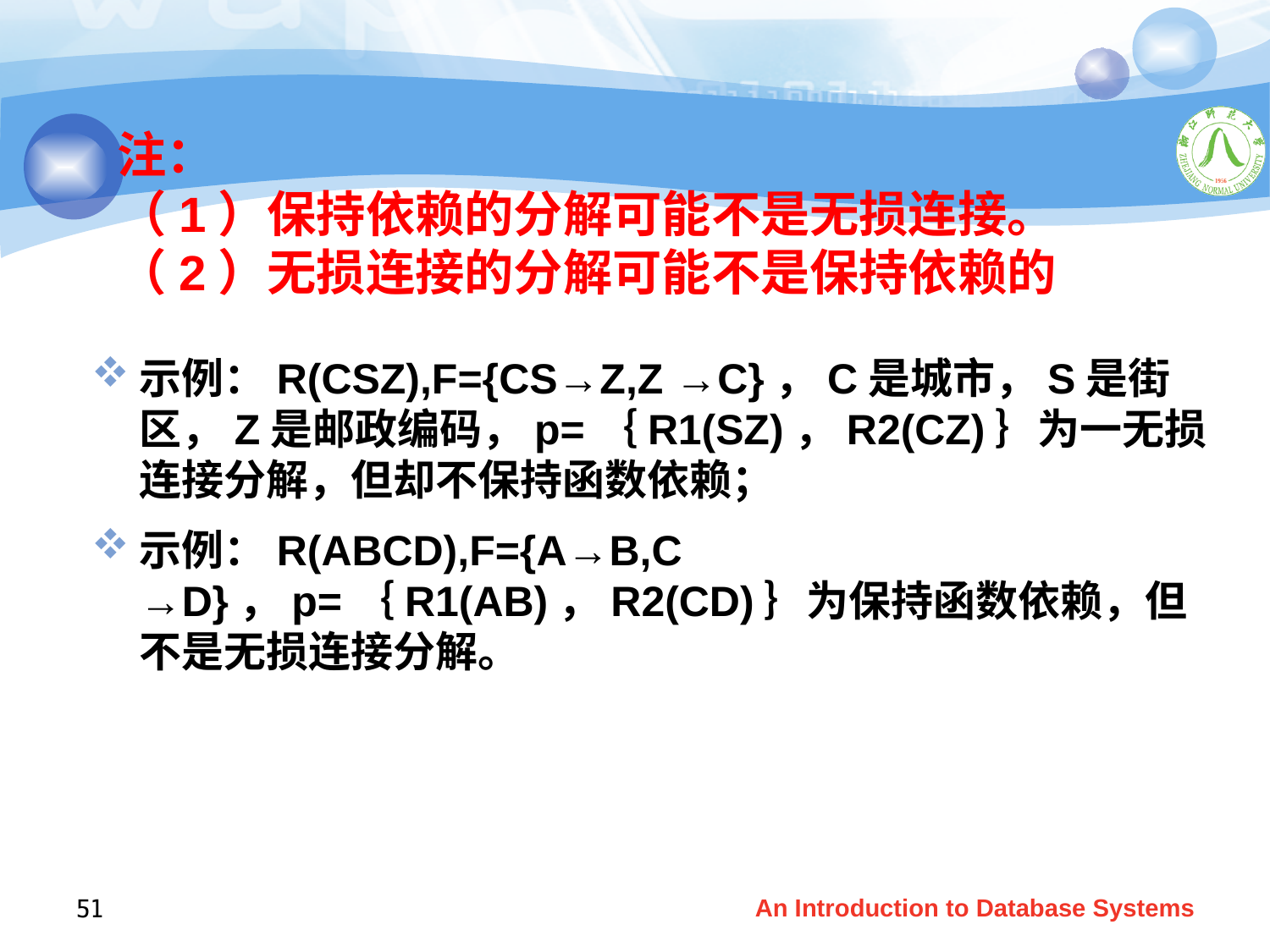

# 注： （1）保持依赖的分解可能不是无损连接。 （2）无损连接的分解可能不是保持依赖的
示例：R(CSZ),F={CS→Z,Z →C}，C是城市，S是街区，Z是邮政编码，p=｛R1(SZ)，R2(CZ)｝为一无损连接分解，但却不保持函数依赖；
示例：R(ABCD),F={A→B,C →D}，p=｛R1(AB)，R2(CD)｝为保持函数依赖，但不是无损连接分解。
51
An Introduction to Database Systems